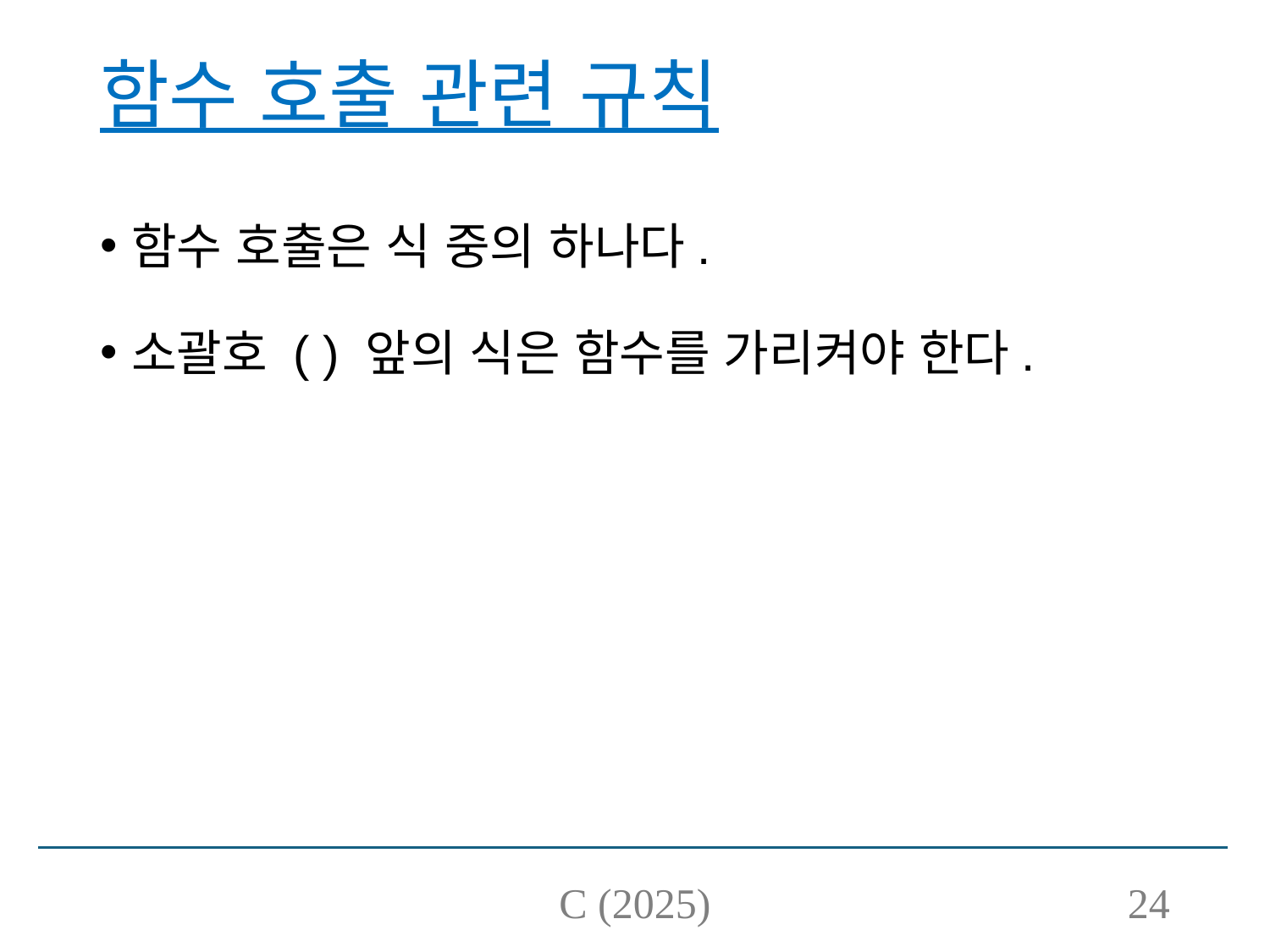

# 함수 호출 관련 규칙
함수 호출은 식 중의 하나다.
소괄호 ( ) 앞의 식은 함수를 가리켜야 한다.
C (2025)
24